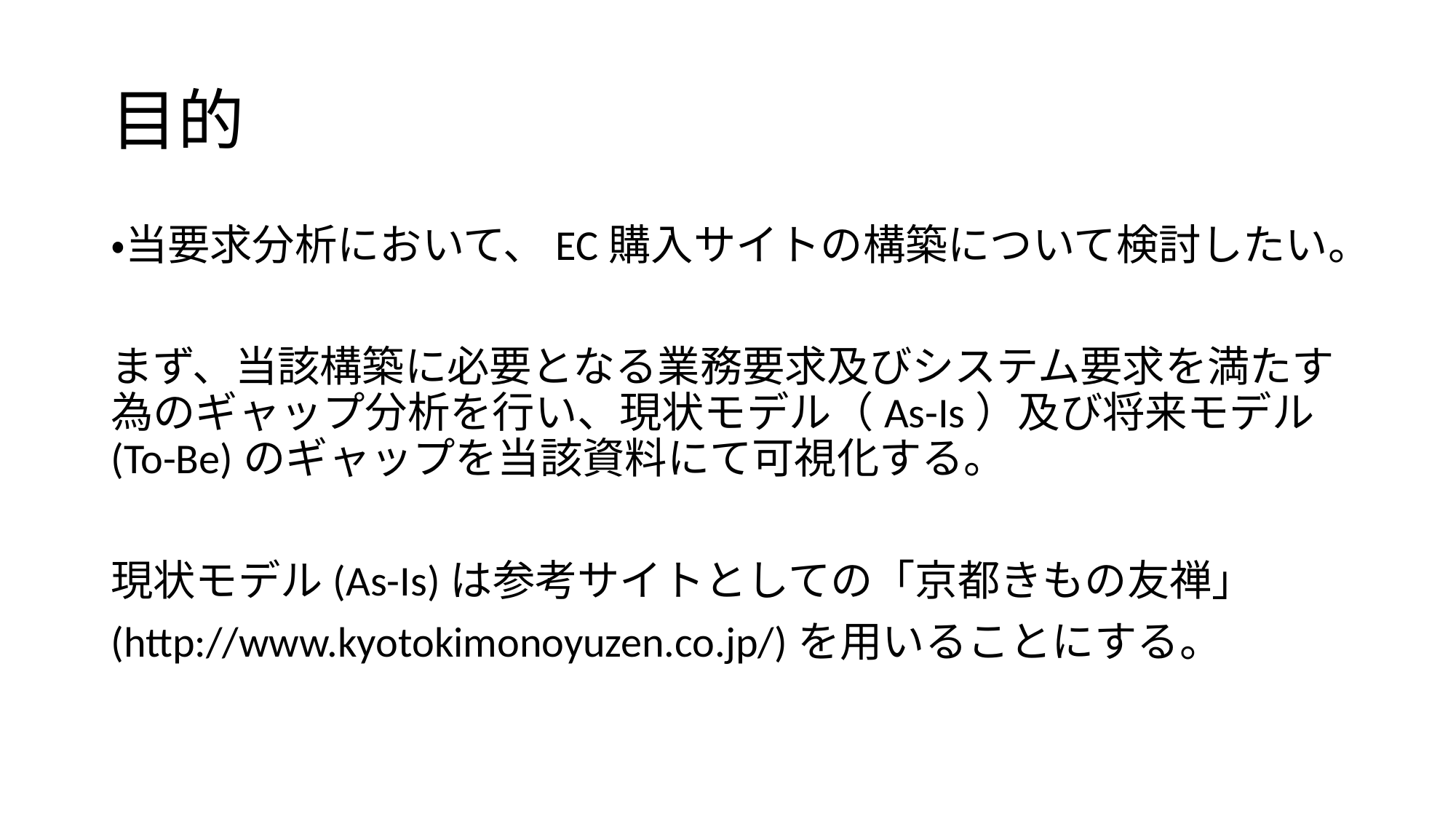

# 目的
・当要求分析において、EC購入サイトの構築について検討したい。

まず、当該構築に必要となる業務要求及びシステム要求を満たす為のギャップ分析を行い、現状モデル（As-Is）及び将来モデル(To-Be)のギャップを当該資料にて可視化する。

現状モデル(As-Is)は参考サイトとしての「京都きもの友禅」
(http://www.kyotokimonoyuzen.co.jp/)を用いることにする。